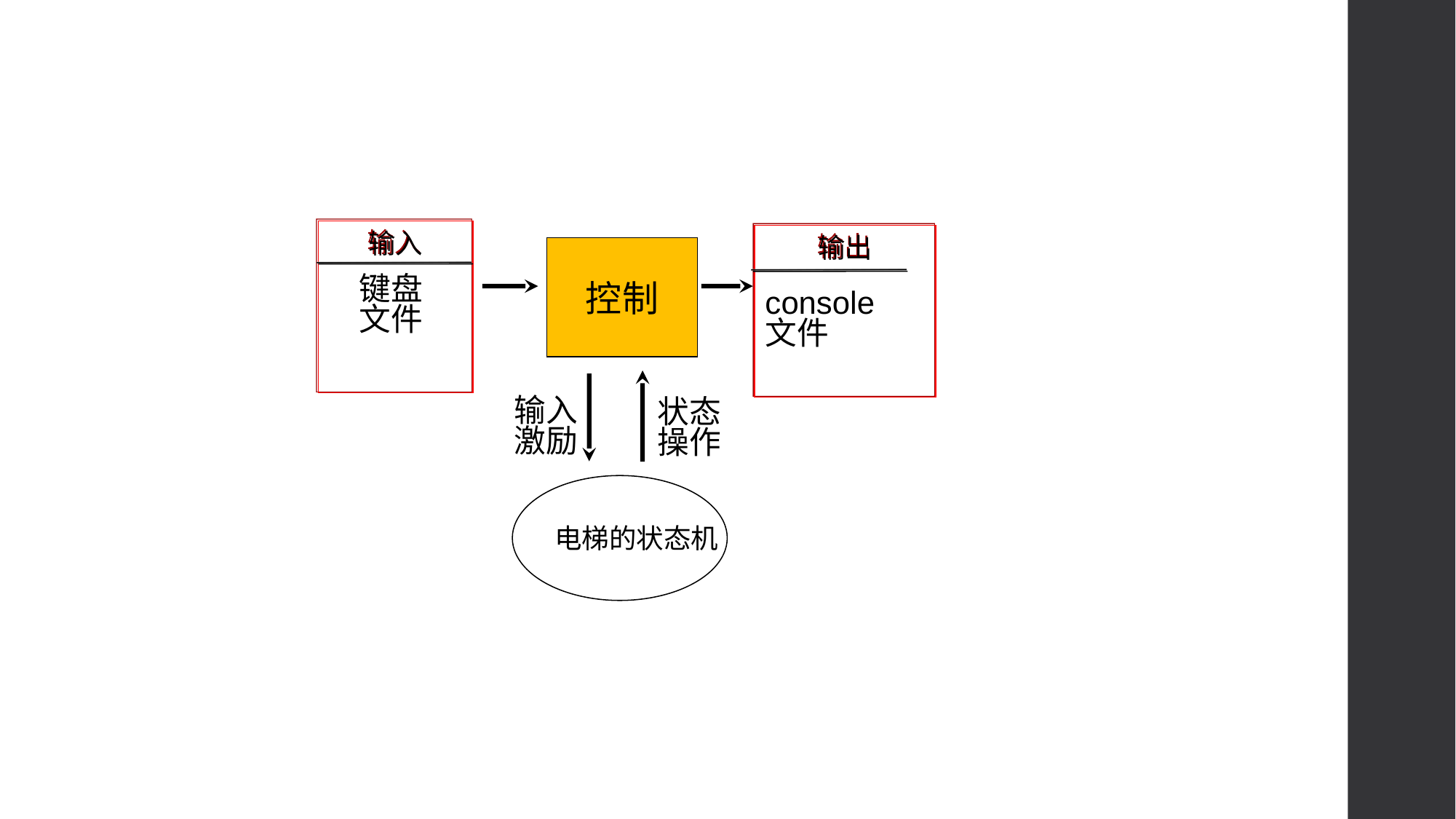

输入
输出
控制

键盘
文件

console
文件

输入
激励
状态操作
电梯的状态机